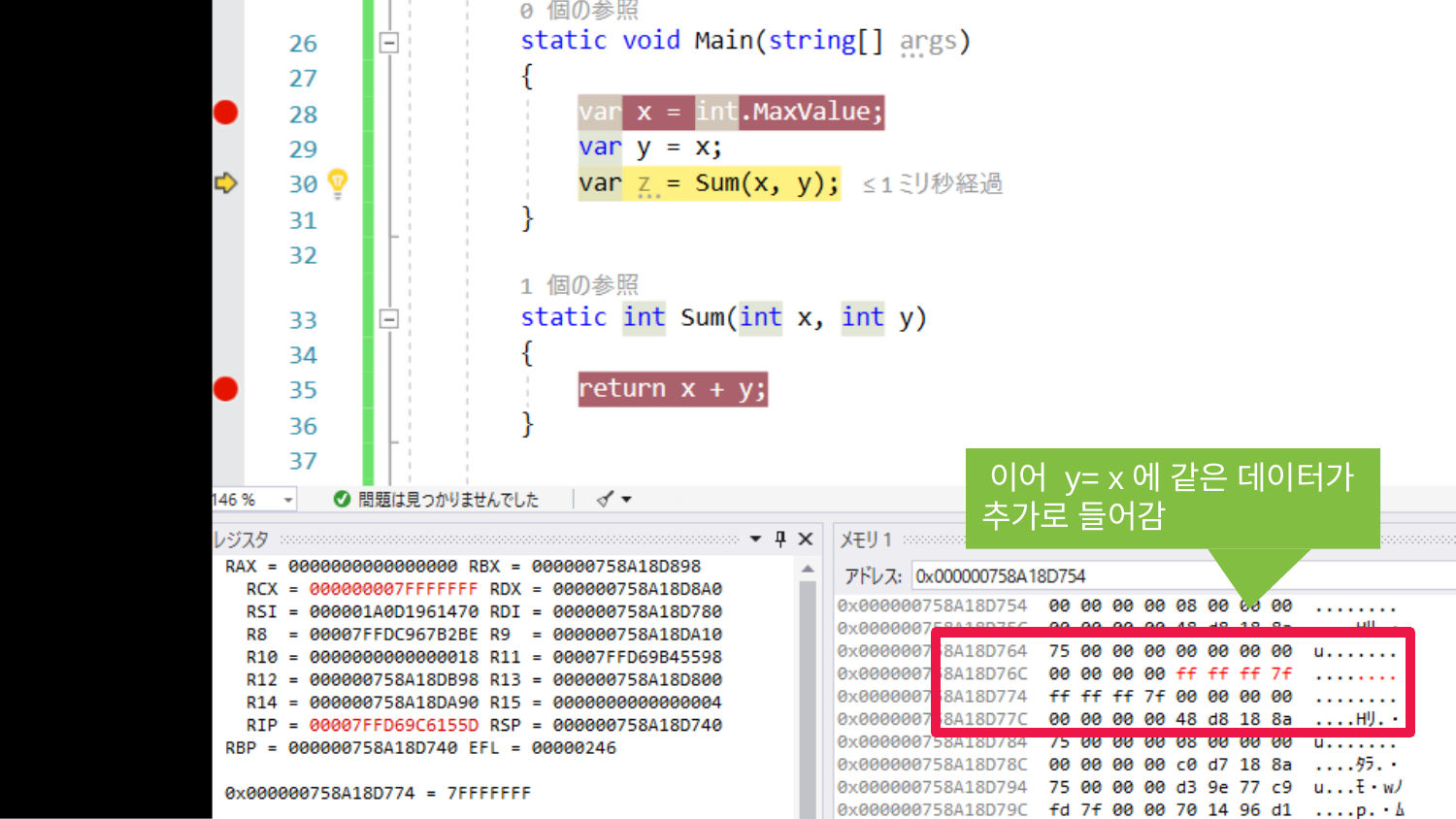

이어 y= x에 같은 데이터가 추가로 들어감